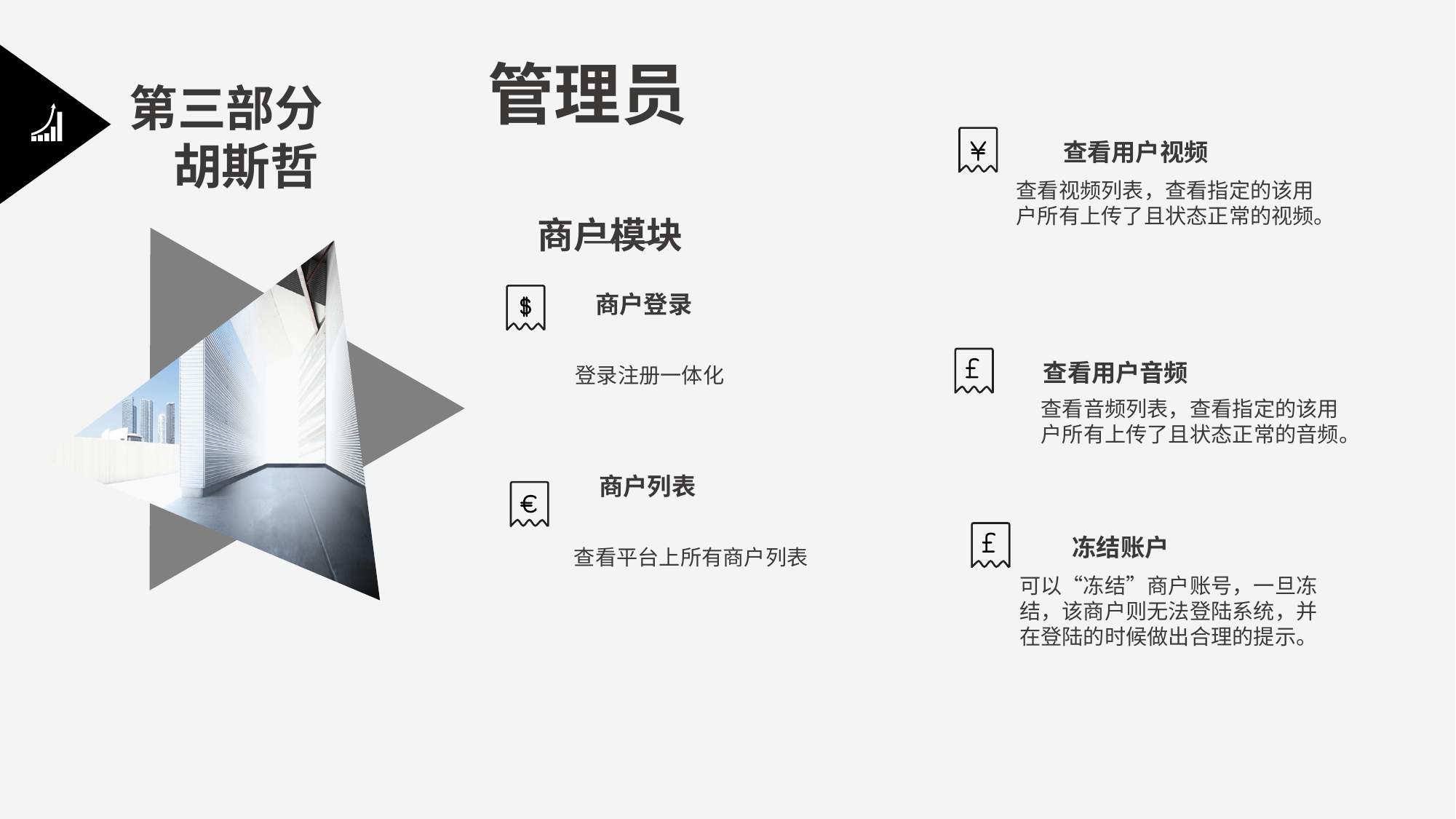

管理员

     商户模块
第三部分     胡斯哲

查看用户视频
查看视频列表，查看指定的该用户所有上传了且状态正常的视频。

商户登录

  登录注册一体化

       查看用户音频
查看音频列表，查看指定的该用户所有上传了且状态正常的音频。
商户列表

 查看平台上所有商户列表

冻结账户
可以“冻结”商户账号，一旦冻结，该商户则无法登陆系统，并在登陆的时候做出合理的提示。